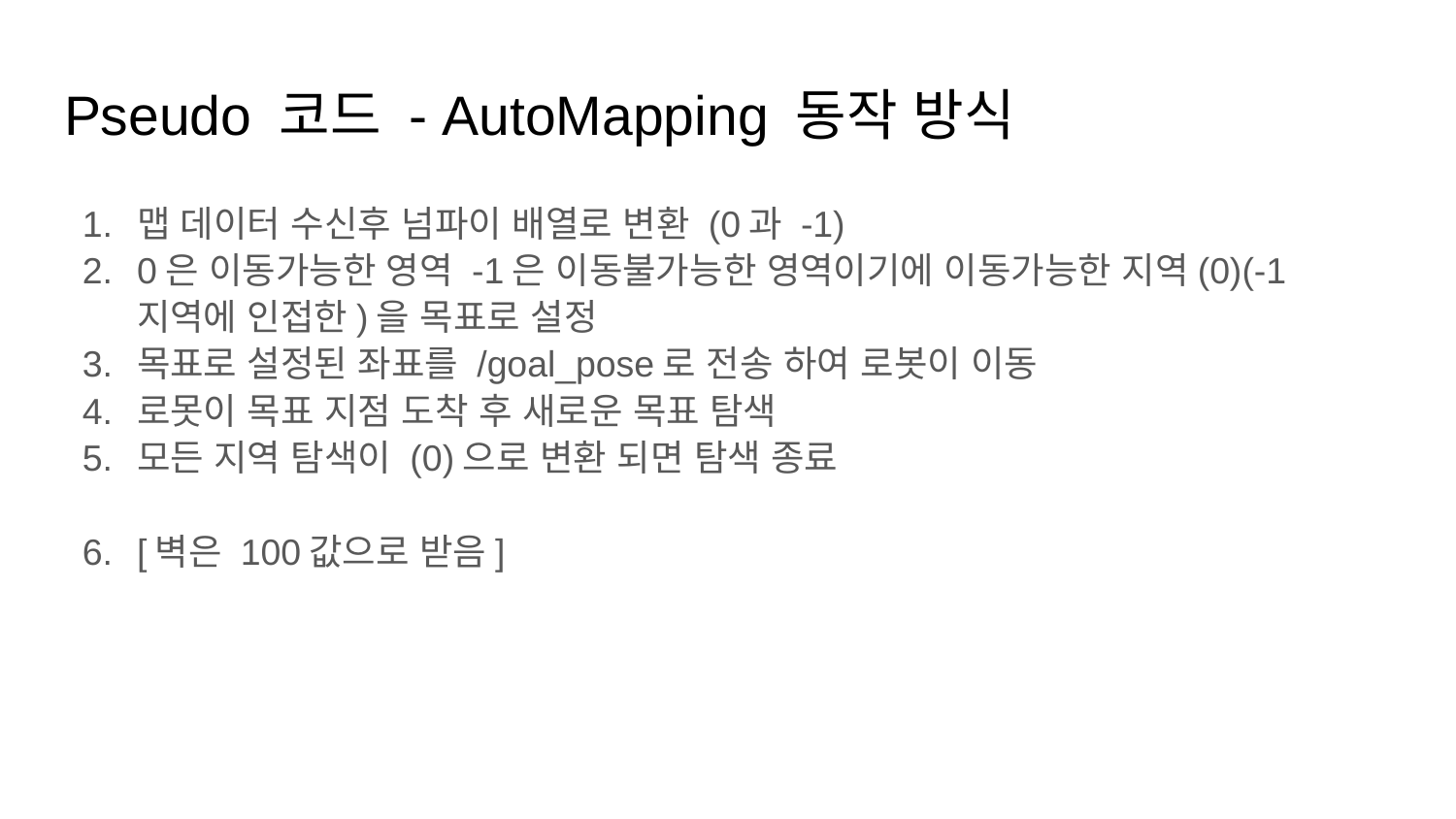

# Pseudo 코드 - AutoMapping 동작 방식
맵 데이터 수신후 넘파이 배열로 변환 (0과 -1)
0은 이동가능한 영역 -1은 이동불가능한 영역이기에 이동가능한 지역(0)(-1지역에 인접한)을 목표로 설정
목표로 설정된 좌표를 /goal_pose로 전송 하여 로봇이 이동
로못이 목표 지점 도착 후 새로운 목표 탐색
모든 지역 탐색이 (0)으로 변환 되면 탐색 종료

[벽은 100값으로 받음]